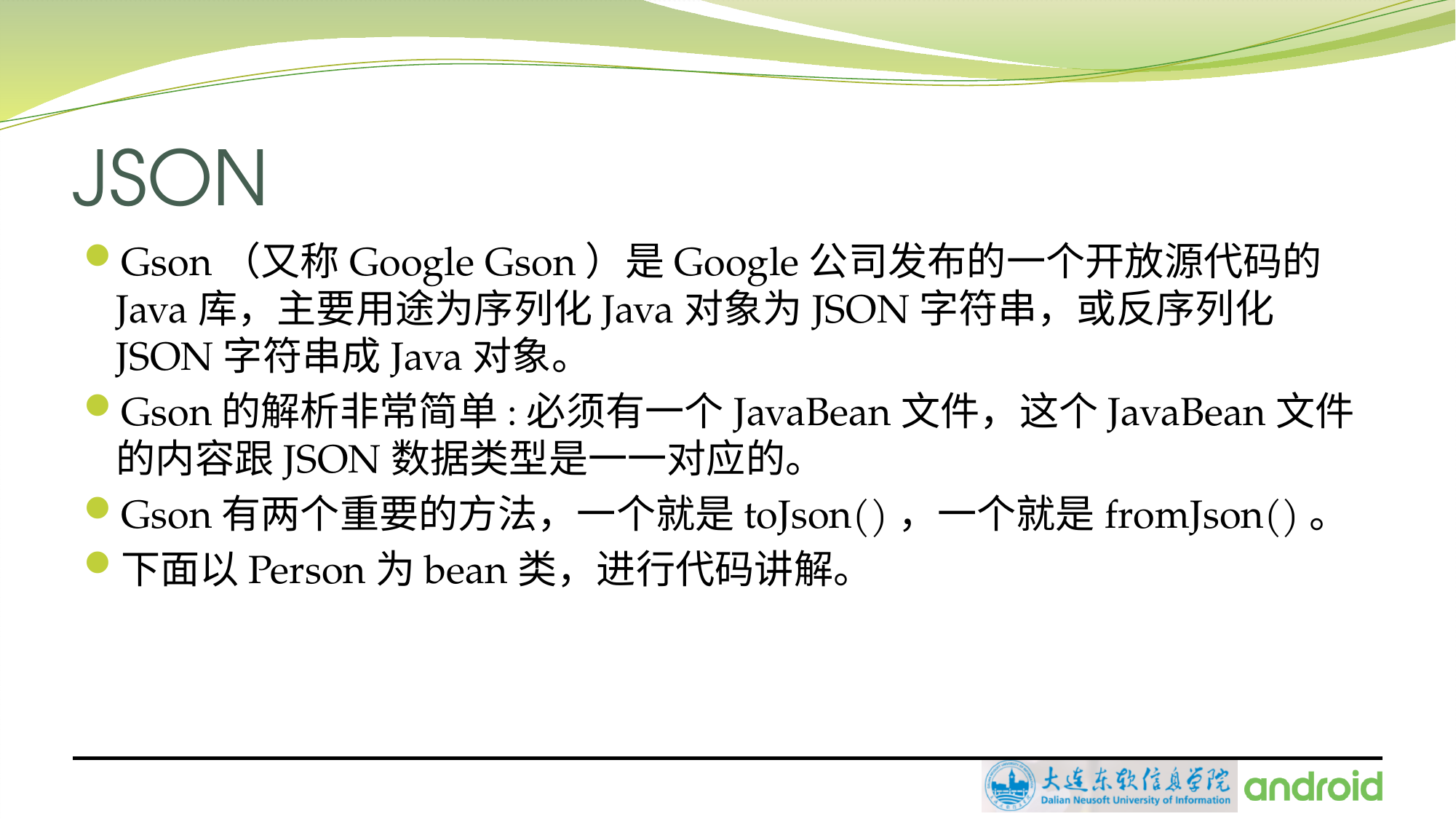

# JSON
Gson（又称Google Gson）是Google公司发布的一个开放源代码的Java库，主要用途为序列化Java对象为JSON字符串，或反序列化JSON字符串成Java对象。
Gson的解析非常简单:必须有一个JavaBean文件，这个JavaBean文件的内容跟JSON数据类型是一一对应的。
Gson有两个重要的方法，一个就是toJson()，一个就是fromJson()。
下面以Person为bean类，进行代码讲解。